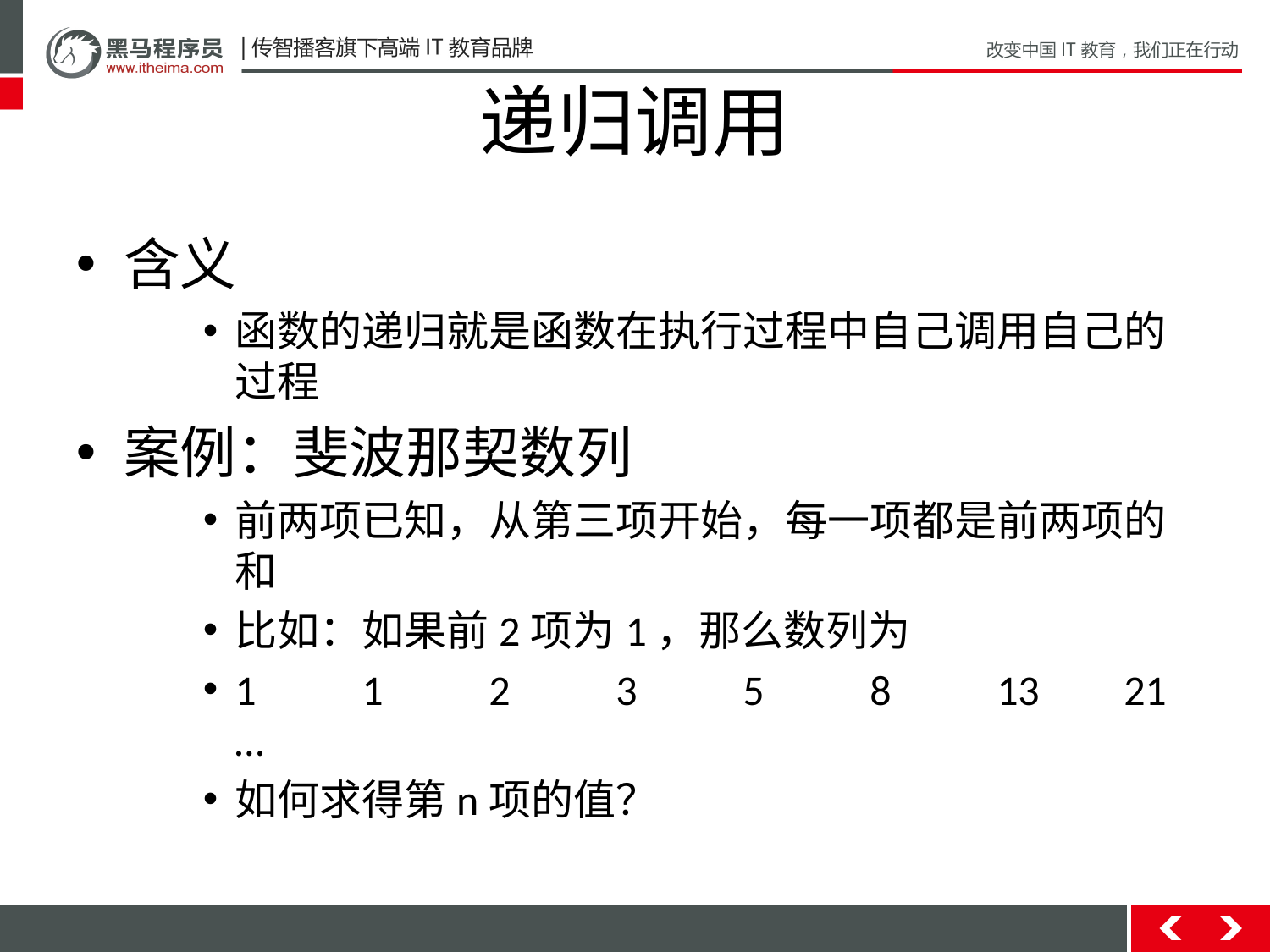

# 递归调用
含义
函数的递归就是函数在执行过程中自己调用自己的过程
案例：斐波那契数列
前两项已知，从第三项开始，每一项都是前两项的和
比如：如果前2项为1，那么数列为
1 	1	2	3	5	8	13	21 …
如何求得第n项的值？